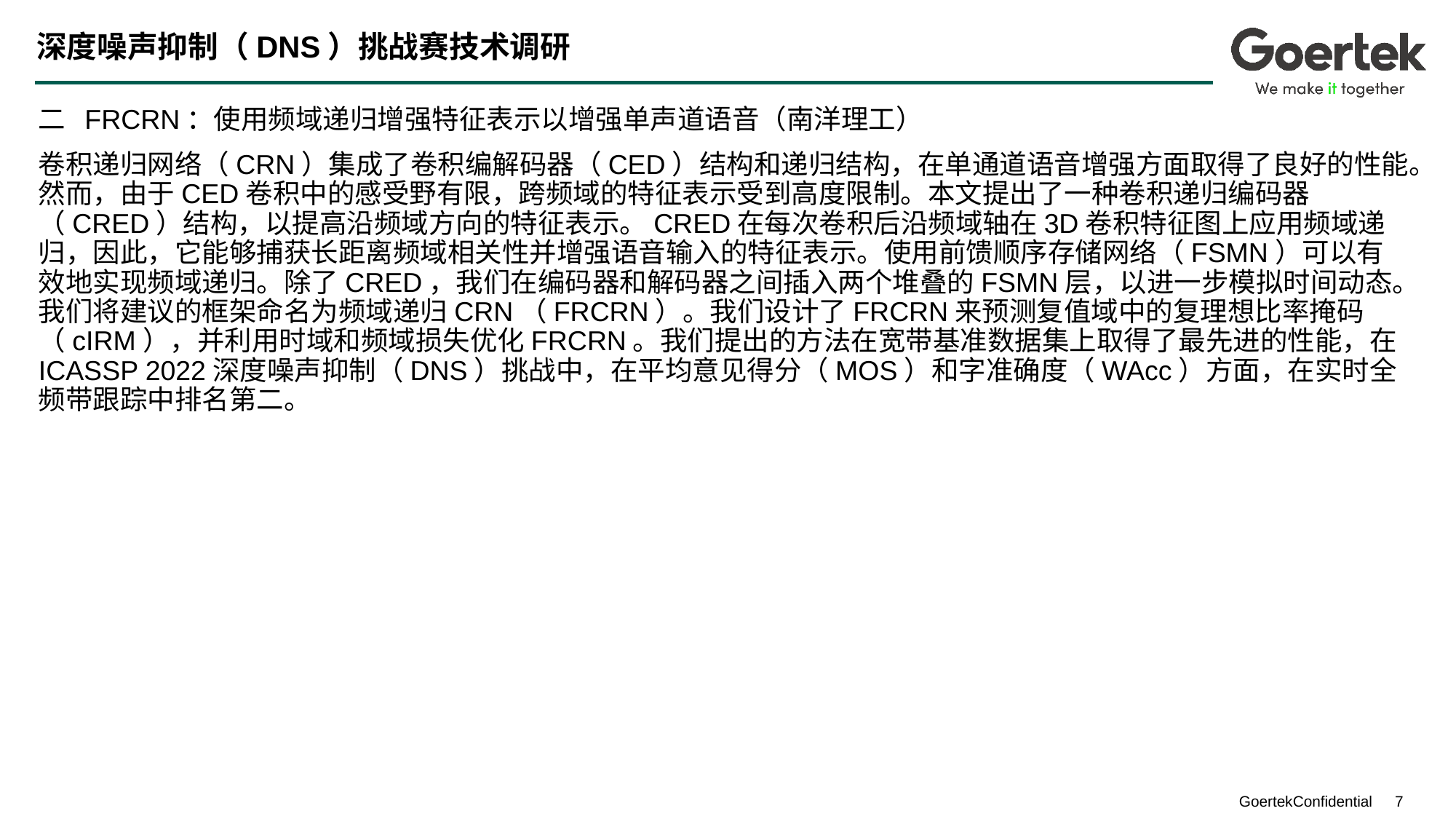

# 深度噪声抑制（DNS）挑战赛技术调研
二  FRCRN：使用频域递归增强特征表示以增强单声道语音（南洋理工）
卷积递归网络（CRN）集成了卷积编解码器（CED）结构和递归结构，在单通道语音增强方面取得了良好的性能。然而，由于CED卷积中的感受野有限，跨频域的特征表示受到高度限制。本文提出了一种卷积递归编码器（CRED）结构，以提高沿频域方向的特征表示。CRED在每次卷积后沿频域轴在3D卷积特征图上应用频域递归，因此，它能够捕获长距离频域相关性并增强语音输入的特征表示。使用前馈顺序存储网络（FSMN）可以有效地实现频域递归。除了CRED，我们在编码器和解码器之间插入两个堆叠的FSMN层，以进一步模拟时间动态。我们将建议的框架命名为频域递归CRN（FRCRN）。我们设计了FRCRN来预测复值域中的复理想比率掩码（cIRM），并利用时域和频域损失优化FRCRN。我们提出的方法在宽带基准数据集上取得了最先进的性能，在ICASSP 2022深度噪声抑制（DNS）挑战中，在平均意见得分（MOS）和字准确度（WAcc）方面，在实时全频带跟踪中排名第二。